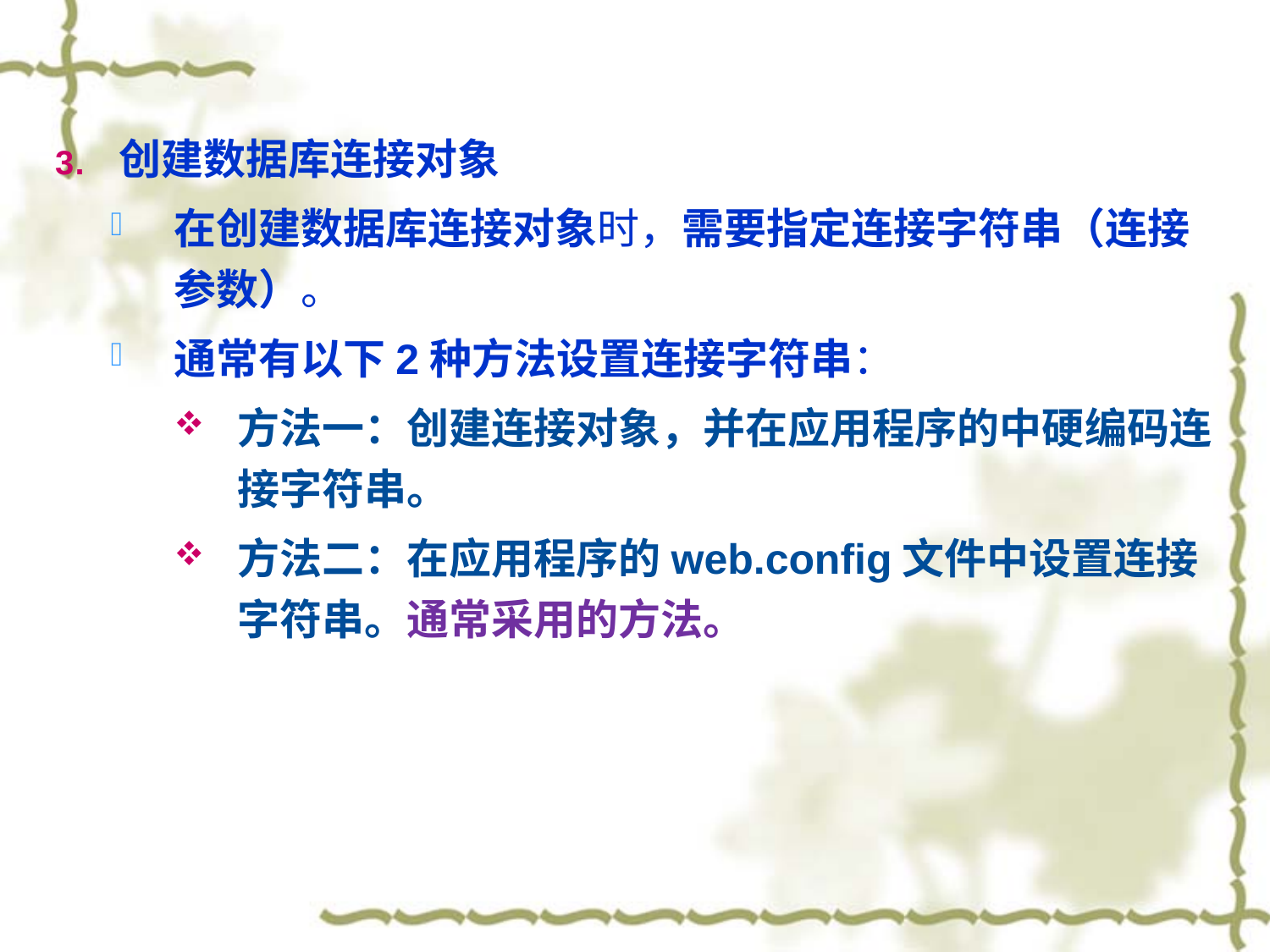

创建数据库连接对象
在创建数据库连接对象时，需要指定连接字符串（连接参数）。
通常有以下2种方法设置连接字符串：
方法一：创建连接对象，并在应用程序的中硬编码连接字符串。
方法二：在应用程序的web.config文件中设置连接字符串。通常采用的方法。